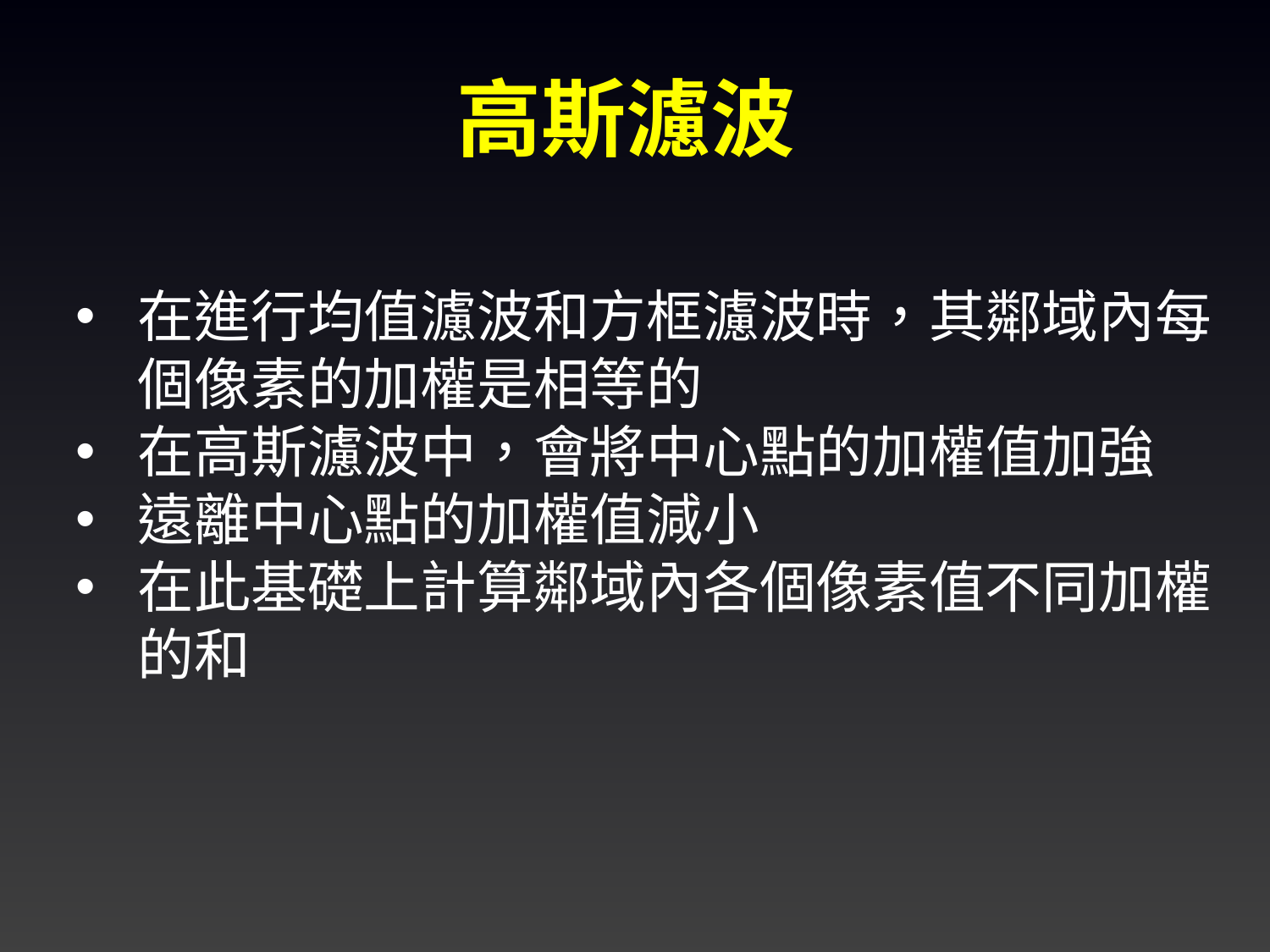

高斯濾波
在進行均值濾波和方框濾波時，其鄰域內每個像素的加權是相等的
在高斯濾波中，會將中心點的加權值加強
遠離中心點的加權值減小
在此基礎上計算鄰域內各個像素值不同加權的和